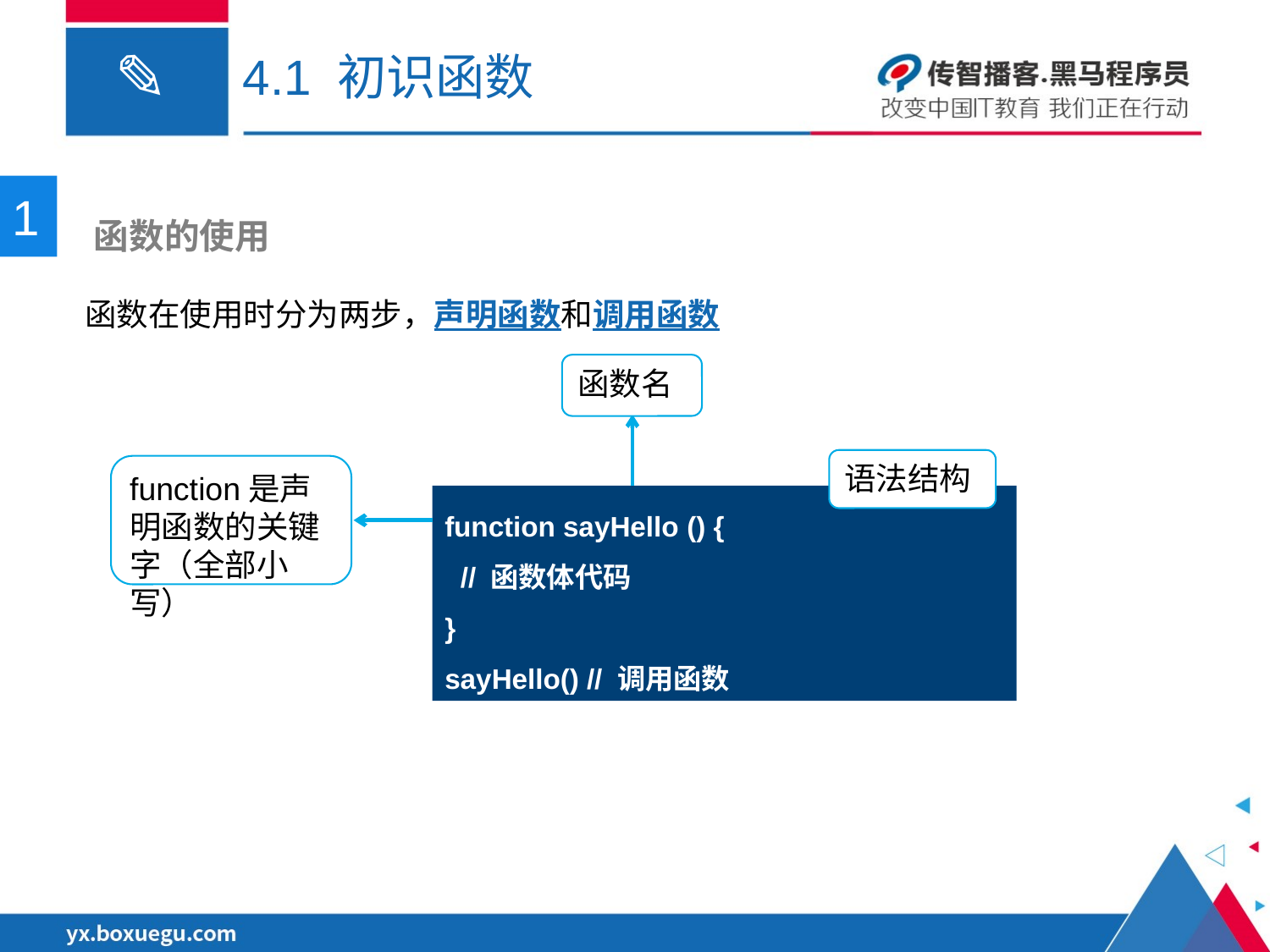

# 4.1 初识函数

1
  函数的使用
函数在使用时分为两步，声明函数和调用函数
函数名
语法结构
function sayHello () {
  // 函数体代码
}
sayHello() // 调用函数
function是声明函数的关键字（全部小写）